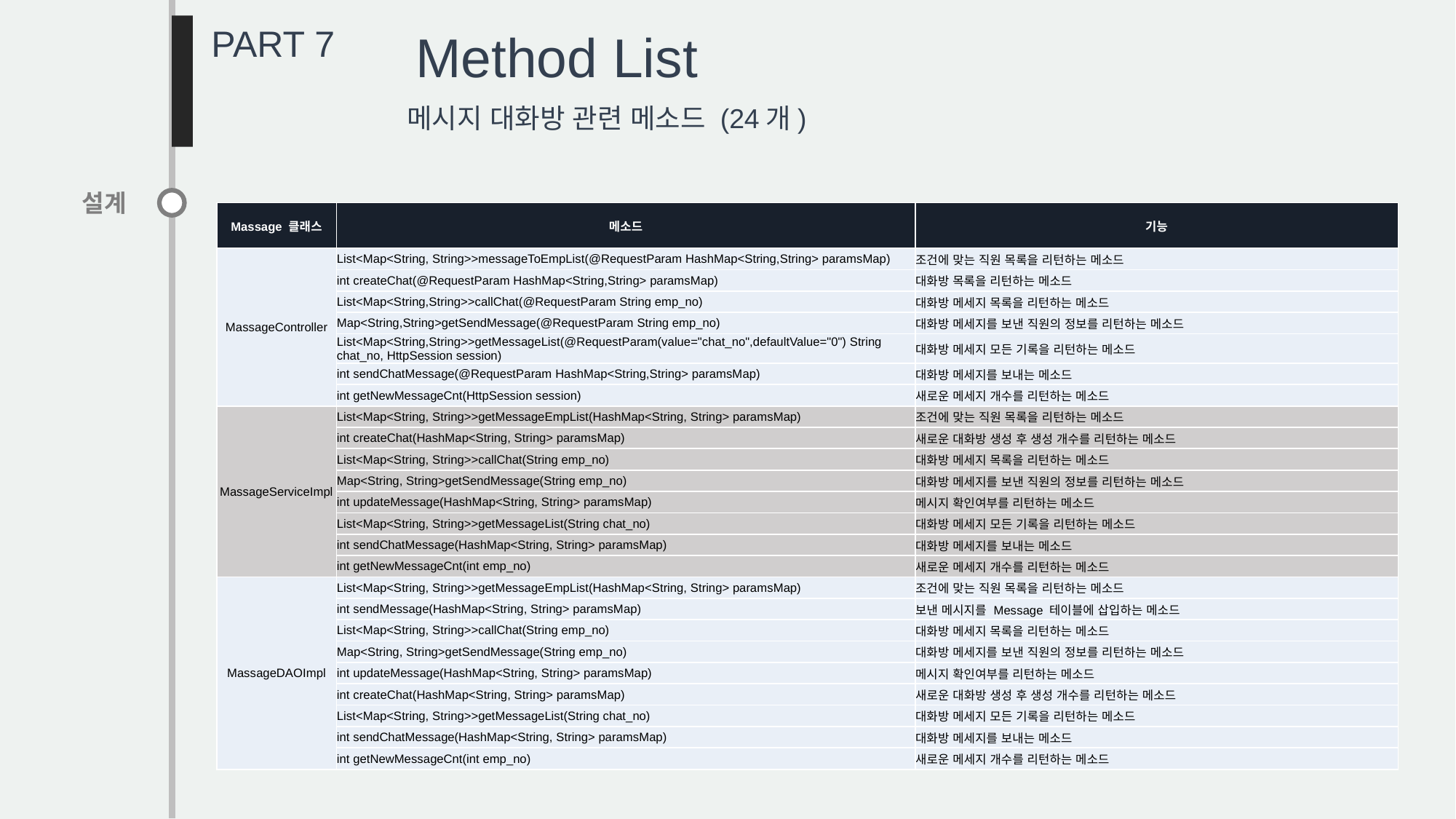

PART 7
Method List

메시지 대화방 관련 메소드 (24개)

설계

| Massage 클래스 | 메소드 | 기능 |
| --- | --- | --- |
| MassageController | List<Map<String, String>>messageToEmpList(@RequestParam HashMap<String,String> paramsMap) | 조건에 맞는 직원 목록을 리턴하는 메소드 |
|  | int createChat(@RequestParam HashMap<String,String> paramsMap) | 대화방 목록을 리턴하는 메소드 |
|  | List<Map<String,String>>callChat(@RequestParam String emp\_no) | 대화방 메세지 목록을 리턴하는 메소드 |
|  | Map<String,String>getSendMessage(@RequestParam String emp\_no) | 대화방 메세지를 보낸 직원의 정보를 리턴하는 메소드 |
|  | List<Map<String,String>>getMessageList(@RequestParam(value="chat\_no",defaultValue="0") String chat\_no, HttpSession session) | 대화방 메세지 모든 기록을 리턴하는 메소드 |
|  | int sendChatMessage(@RequestParam HashMap<String,String> paramsMap) | 대화방 메세지를 보내는 메소드 |
|  | int getNewMessageCnt(HttpSession session) | 새로운 메세지 개수를 리턴하는 메소드 |
| MassageServiceImpl | List<Map<String, String>>getMessageEmpList(HashMap<String, String> paramsMap) | 조건에 맞는 직원 목록을 리턴하는 메소드 |
|  | int createChat(HashMap<String, String> paramsMap) | 새로운 대화방 생성 후 생성 개수를 리턴하는 메소드 |
|  | List<Map<String, String>>callChat(String emp\_no) | 대화방 메세지 목록을 리턴하는 메소드 |
|  | Map<String, String>getSendMessage(String emp\_no) | 대화방 메세지를 보낸 직원의 정보를 리턴하는 메소드 |
|  | int updateMessage(HashMap<String, String> paramsMap) | 메시지 확인여부를 리턴하는 메소드 |
|  | List<Map<String, String>>getMessageList(String chat\_no) | 대화방 메세지 모든 기록을 리턴하는 메소드 |
|  | int sendChatMessage(HashMap<String, String> paramsMap) | 대화방 메세지를 보내는 메소드 |
|  | int getNewMessageCnt(int emp\_no) | 새로운 메세지 개수를 리턴하는 메소드 |
| MassageDAOImpl | List<Map<String, String>>getMessageEmpList(HashMap<String, String> paramsMap) | 조건에 맞는 직원 목록을 리턴하는 메소드 |
|  | int sendMessage(HashMap<String, String> paramsMap) | 보낸 메시지를 Message 테이블에 삽입하는 메소드 |
|  | List<Map<String, String>>callChat(String emp\_no) | 대화방 메세지 목록을 리턴하는 메소드 |
|  | Map<String, String>getSendMessage(String emp\_no) | 대화방 메세지를 보낸 직원의 정보를 리턴하는 메소드 |
|  | int updateMessage(HashMap<String, String> paramsMap) | 메시지 확인여부를 리턴하는 메소드 |
|  | int createChat(HashMap<String, String> paramsMap) | 새로운 대화방 생성 후 생성 개수를 리턴하는 메소드 |
|  | List<Map<String, String>>getMessageList(String chat\_no) | 대화방 메세지 모든 기록을 리턴하는 메소드 |
|  | int sendChatMessage(HashMap<String, String> paramsMap) | 대화방 메세지를 보내는 메소드 |
|  | int getNewMessageCnt(int emp\_no) | 새로운 메세지 개수를 리턴하는 메소드 |